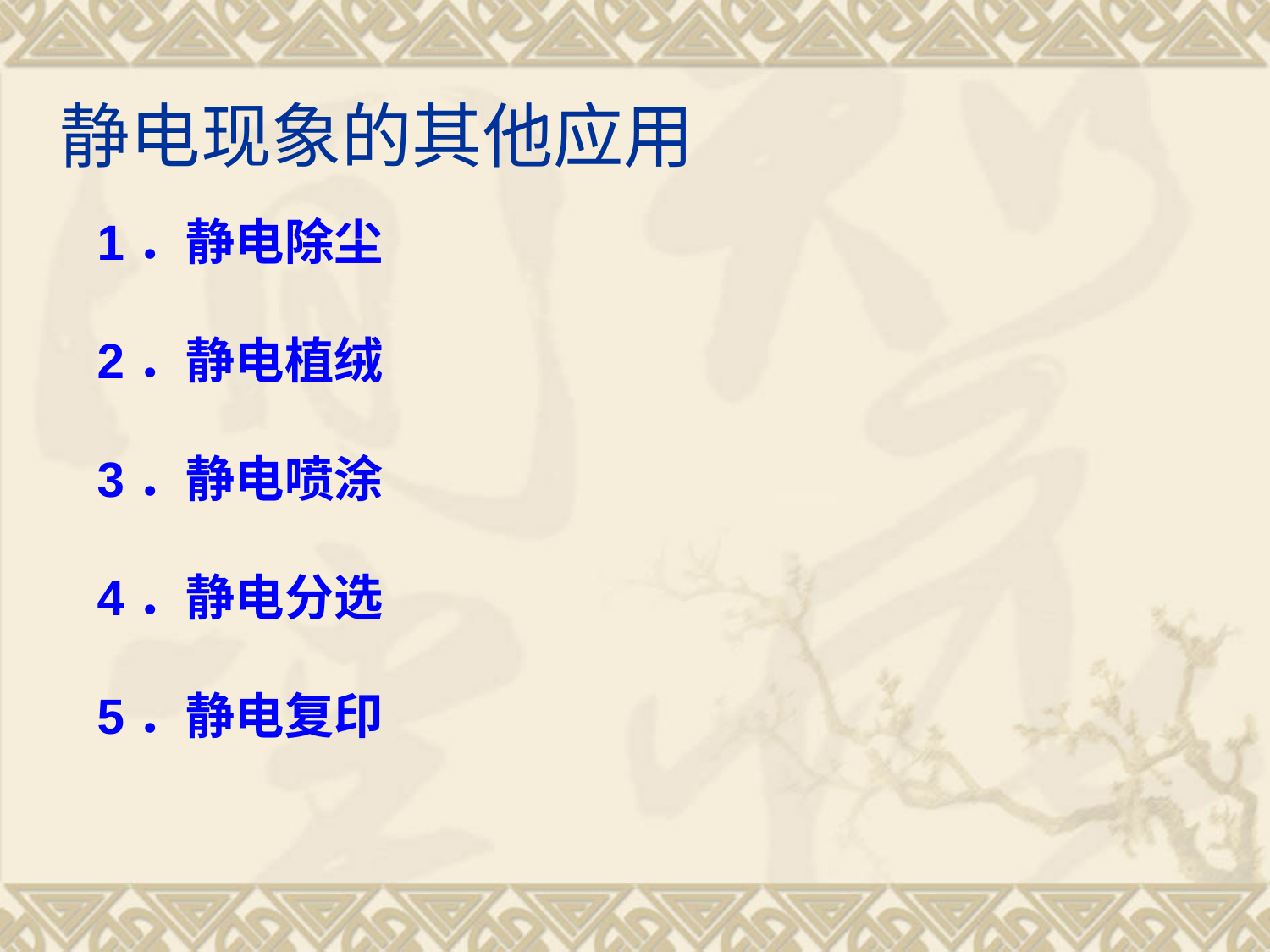

# 静电现象的其他应用
1．静电除尘

2．静电植绒

3．静电喷涂

4．静电分选

5．静电复印